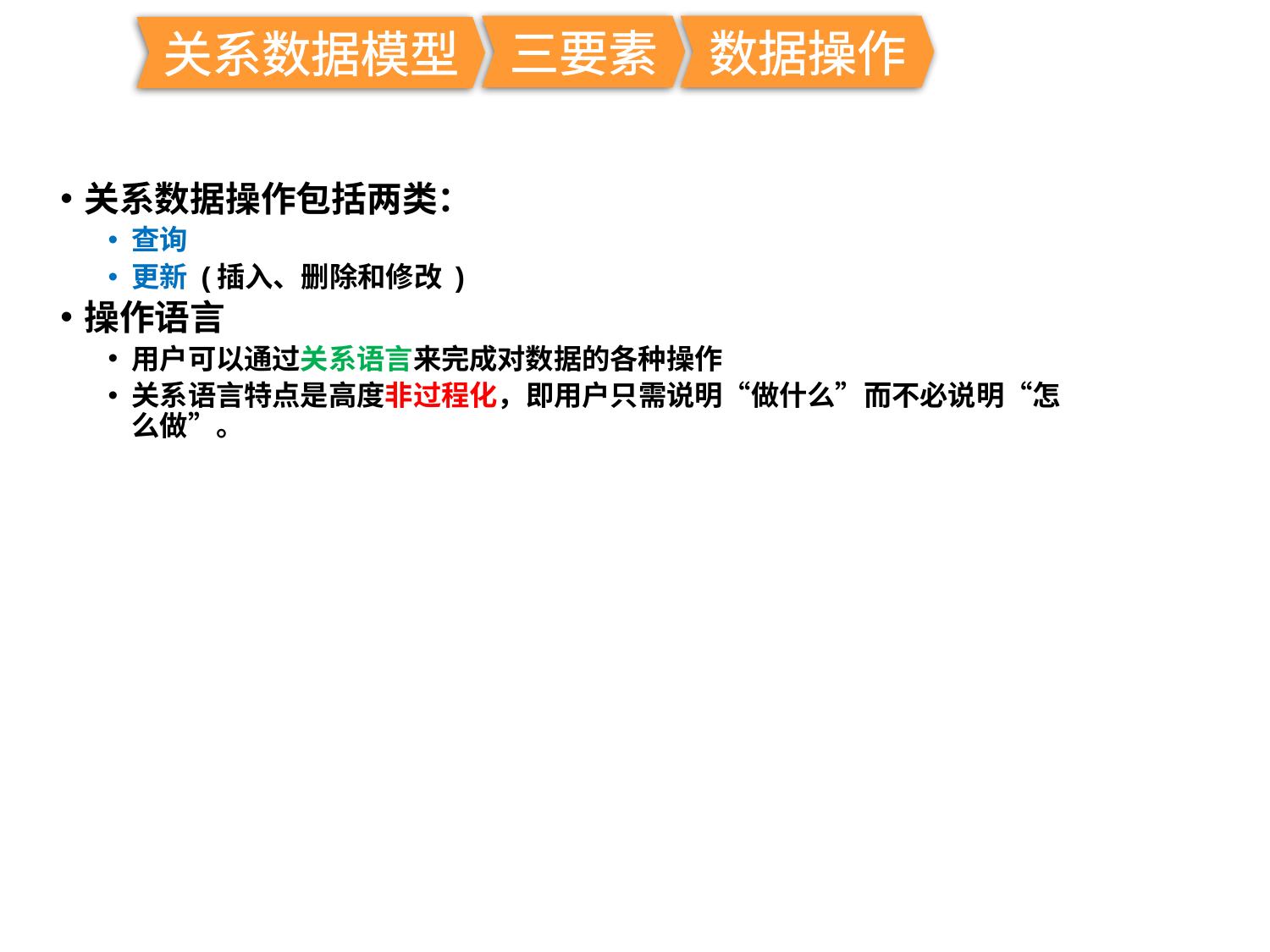

三要素
数据操作
关系数据模型
关系数据操作包括两类：
查询
更新 (插入、删除和修改 )
操作语言
用户可以通过关系语言来完成对数据的各种操作
关系语言特点是高度非过程化，即用户只需说明“做什么”而不必说明“怎么做”。